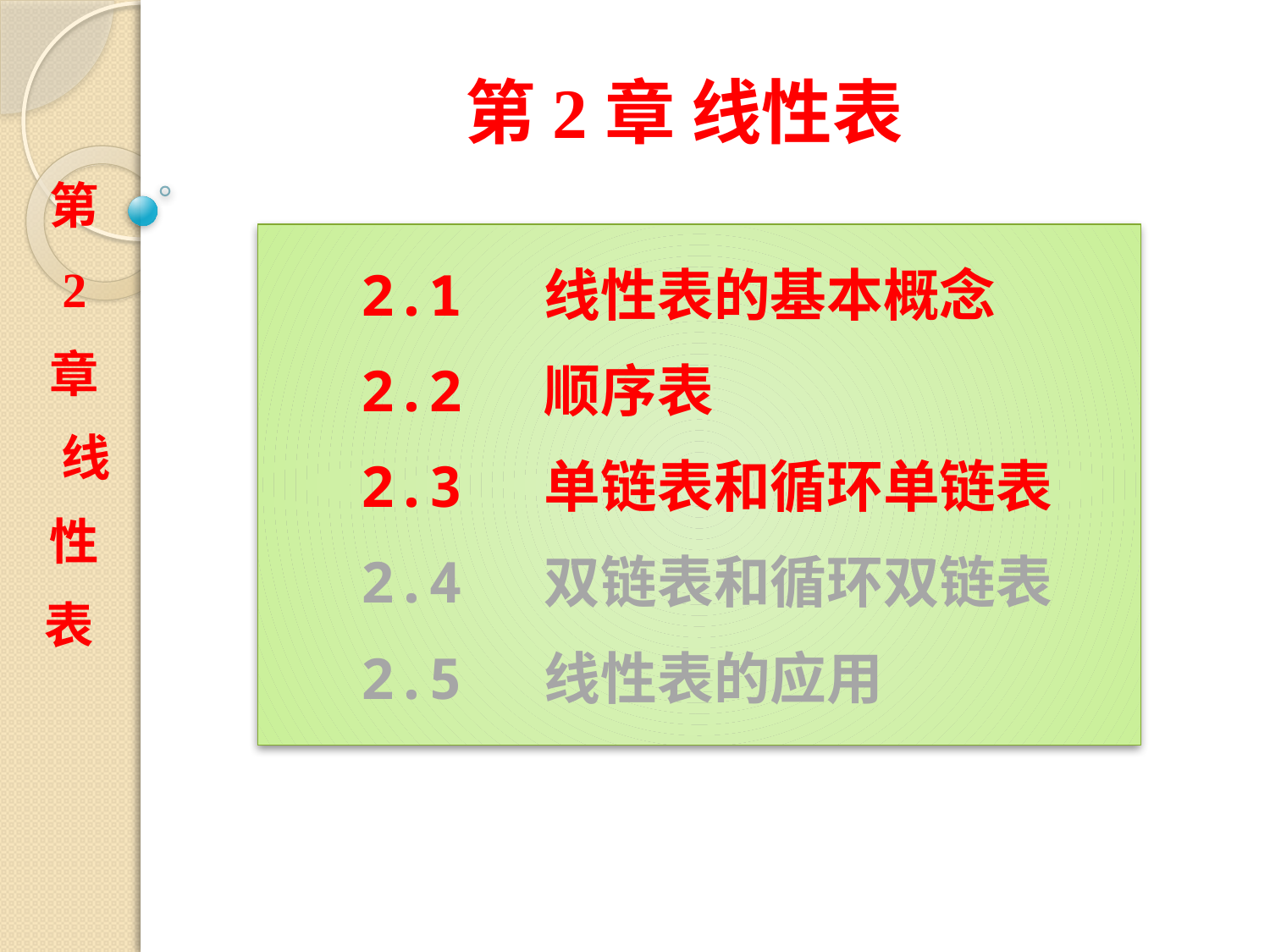

第2章 线性表
第
2
章
 线
性
表
2.1  线性表的基本概念
2.2  顺序表
2.3  单链表和循环单链表
2.4  双链表和循环双链表
2.5  线性表的应用